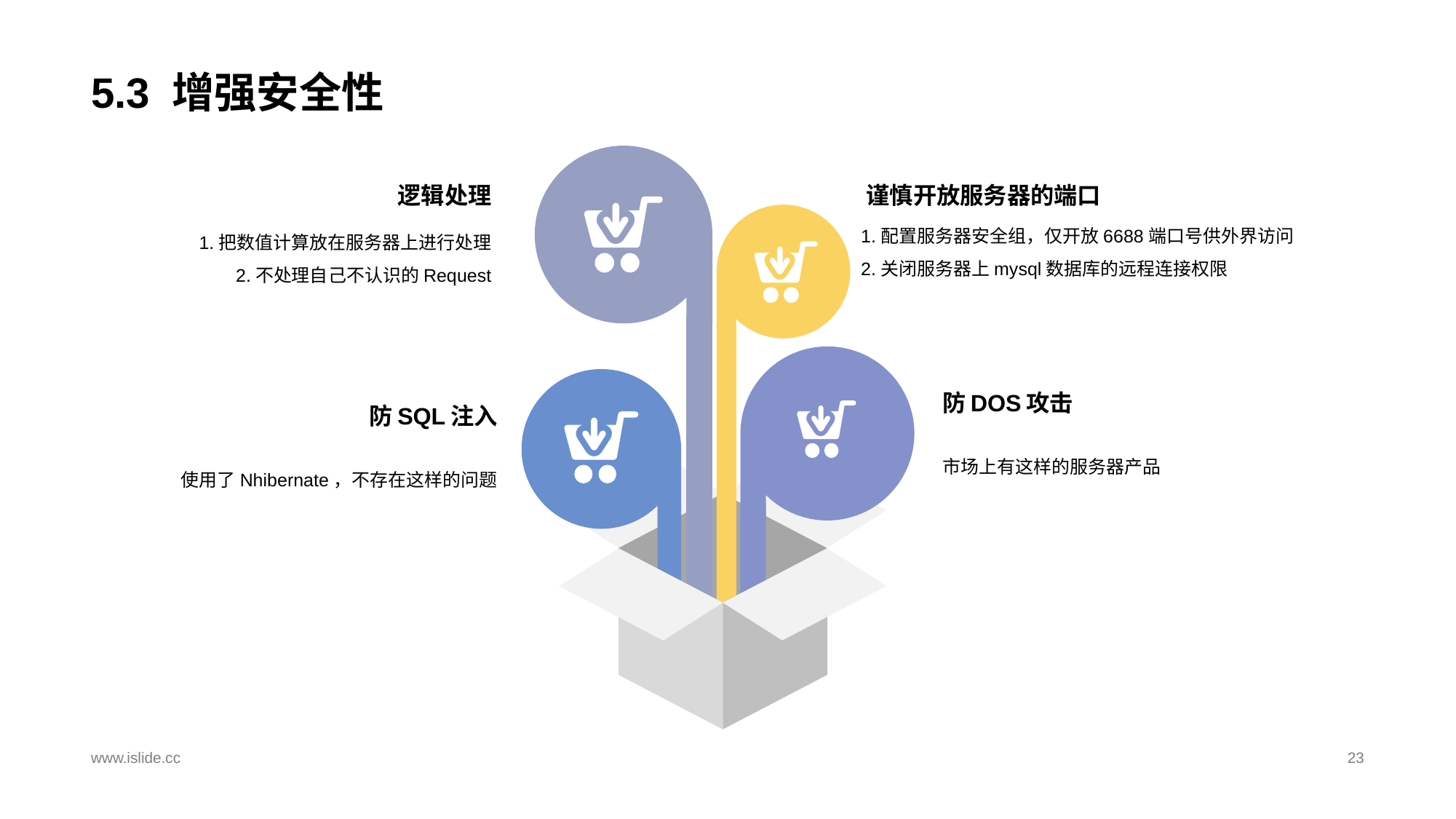

# 5.3 增强安全性

逻辑处理
谨慎开放服务器的端口

1.把数值计算放在服务器上进行处理
2.不处理自己不认识的Request
1.配置服务器安全组，仅开放6688端口号供外界访问
2.关闭服务器上mysql数据库的远程连接权限

防DOS攻击
防SQL注入

市场上有这样的服务器产品
使用了Nhibernate，不存在这样的问题

www.islide.cc
23